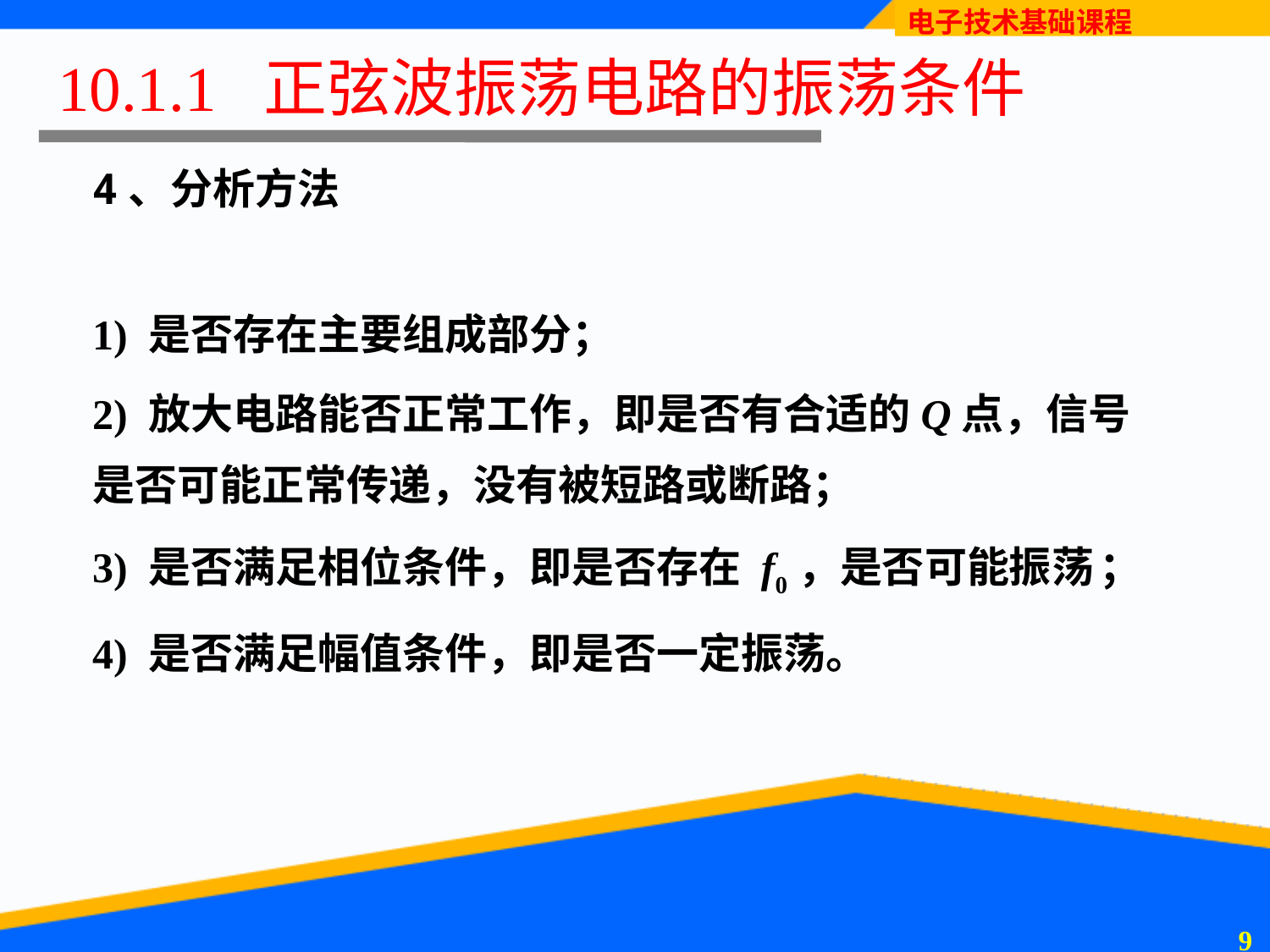

# 10.1.1  正弦波振荡电路的振荡条件
4、分析方法
1) 是否存在主要组成部分；
2) 放大电路能否正常工作，即是否有合适的Q点，信号是否可能正常传递，没有被短路或断路；
3) 是否满足相位条件，即是否存在 f0，是否可能振荡 ；
4) 是否满足幅值条件，即是否一定振荡。
9